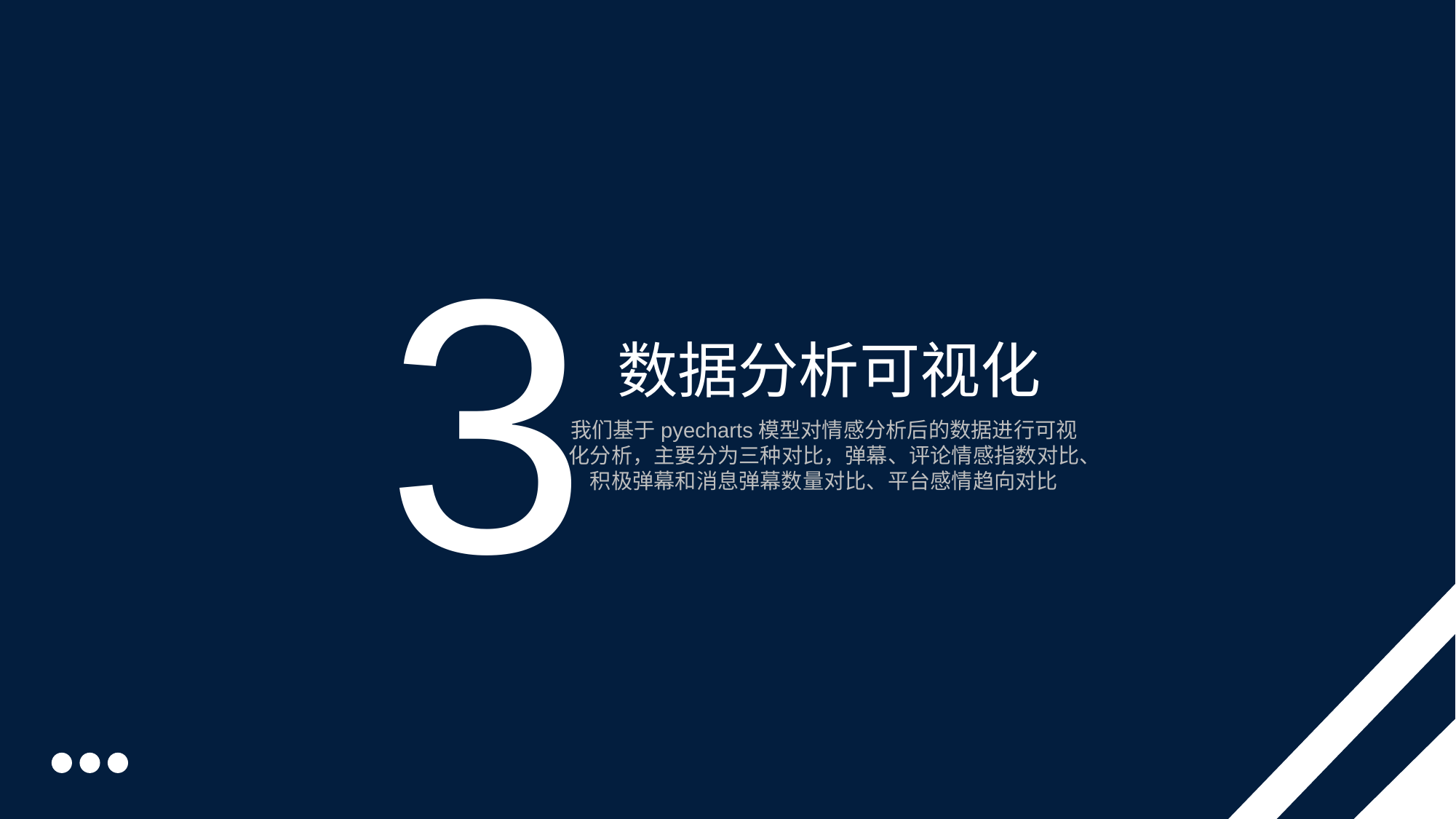

3
数据分析可视化
我们基于pyecharts模型对情感分析后的数据进行可视化分析，主要分为三种对比，弹幕、评论情感指数对比、积极弹幕和消息弹幕数量对比、平台感情趋向对比